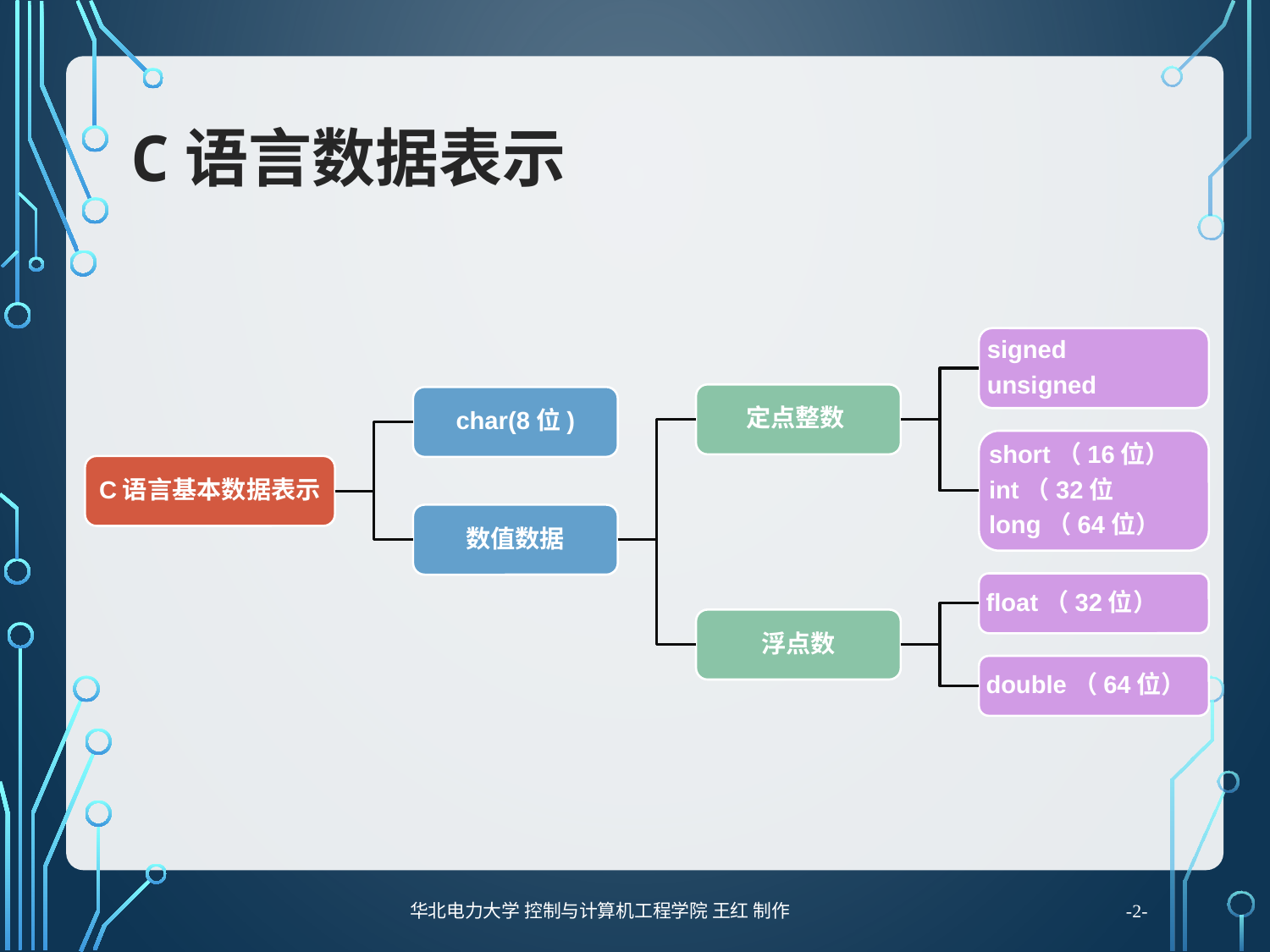

# C语言数据表示
signed
unsigned
定点整数
char(8位)
short（16位）
int（32位
long（64位）
C语言基本数据表示
数值数据
float（32位）
浮点数
double（64位）
 -2-
华北电力大学 控制与计算机工程学院 王红 制作